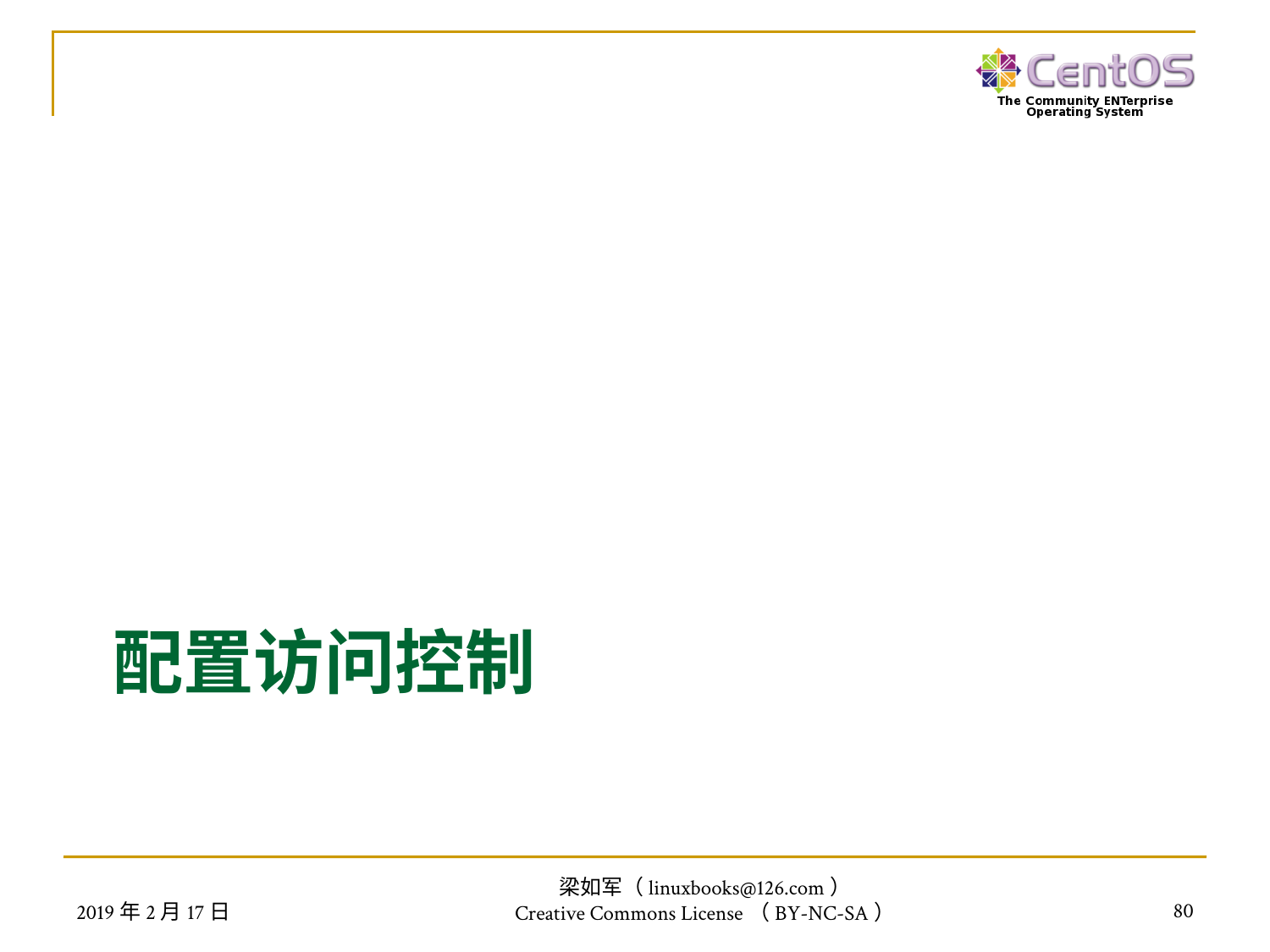

# 配置访问控制
2019年2月17日
80
梁如军（linuxbooks@126.com）
Creative Commons License（BY-NC-SA）